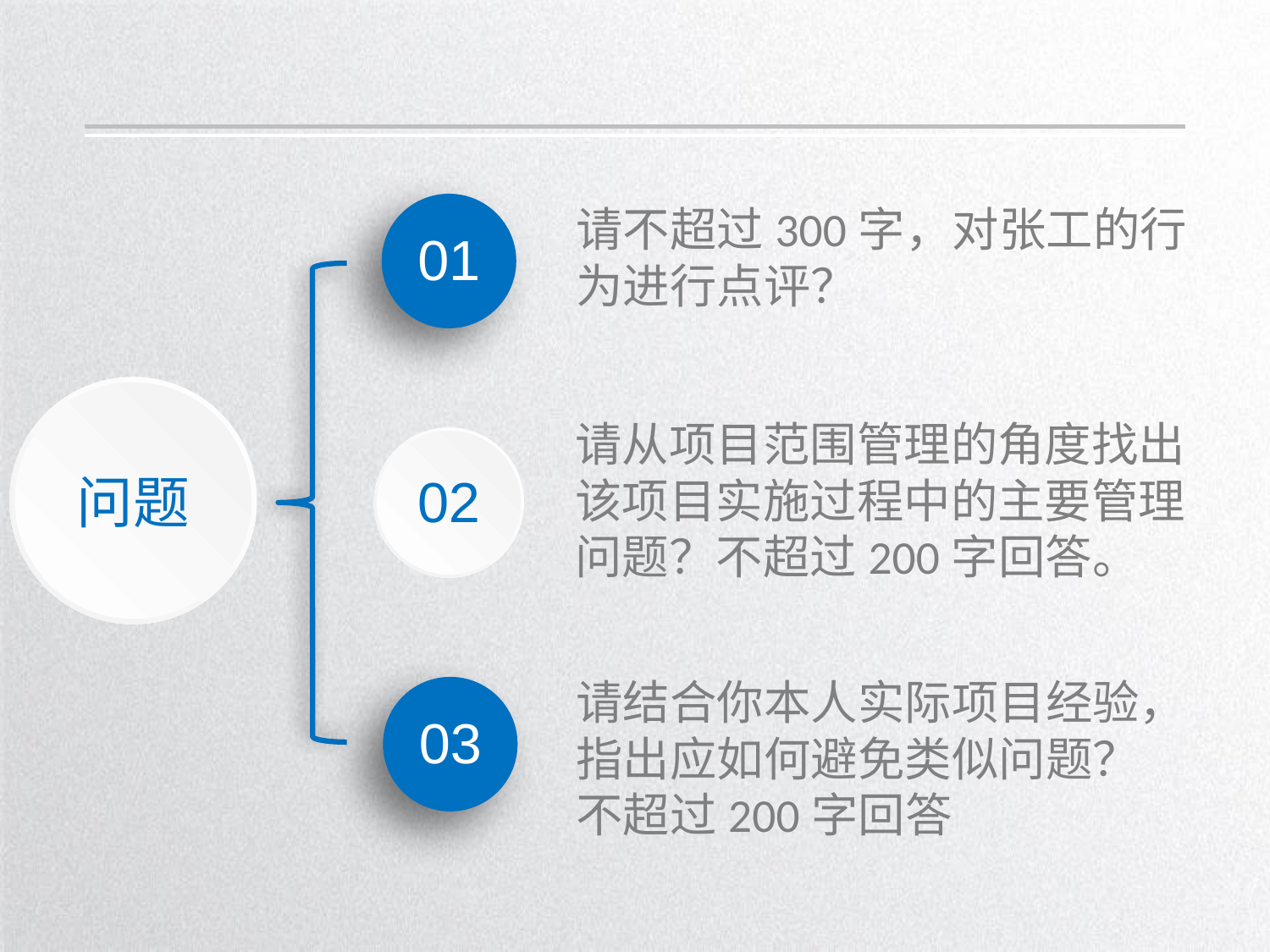

请不超过300字，对张工的行为进行点评？

01

问题
请从项目范围管理的角度找出该项目实施过程中的主要管理问题？不超过200字回答。

02
请结合你本人实际项目经验，指出应如何避免类似问题？不超过200字回答

03